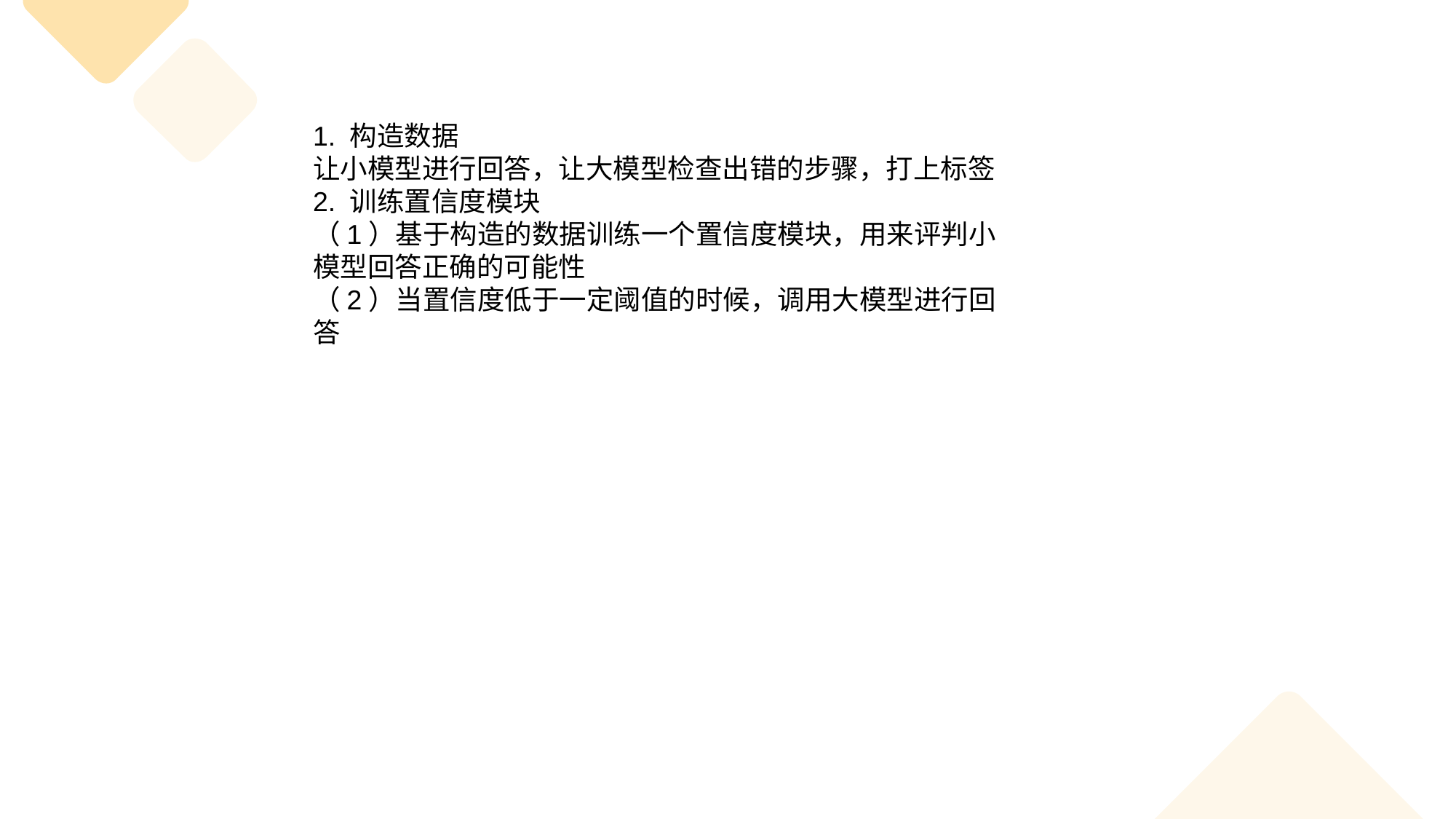

1. 构造数据
让小模型进行回答，让大模型检查出错的步骤，打上标签
2. 训练置信度模块
（1）基于构造的数据训练一个置信度模块，用来评判小模型回答正确的可能性
（2）当置信度低于一定阈值的时候，调用大模型进行回答